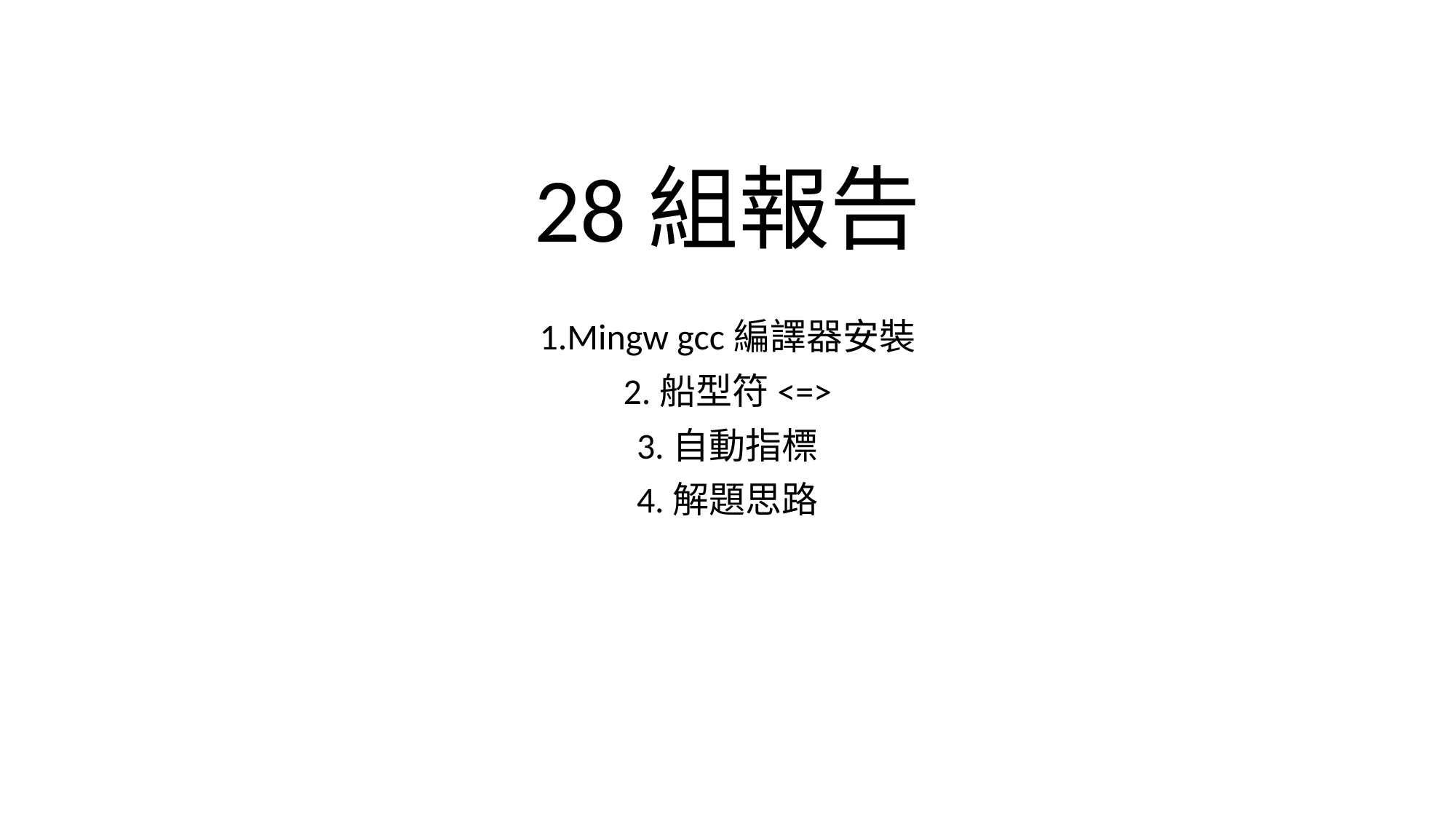

# 28組報告
1.Mingw gcc編譯器安裝
2.船型符<=>
3.自動指標
4.解題思路